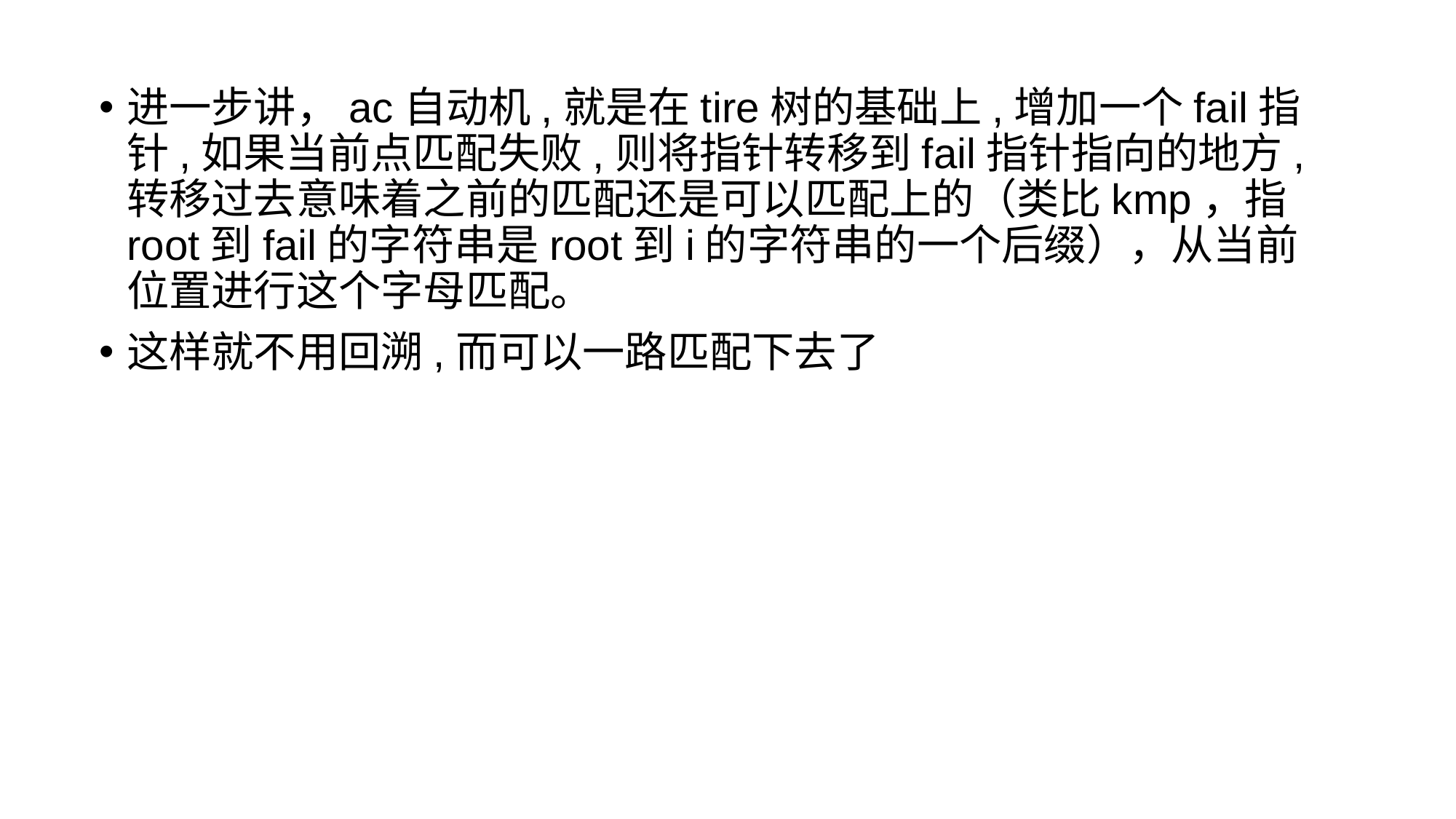

进一步讲，ac自动机,就是在tire树的基础上,增加一个fail指针,如果当前点匹配失败,则将指针转移到fail指针指向的地方,转移过去意味着之前的匹配还是可以匹配上的（类比kmp，指root到fail的字符串是root到i的字符串的一个后缀），从当前位置进行这个字母匹配。
这样就不用回溯,而可以一路匹配下去了